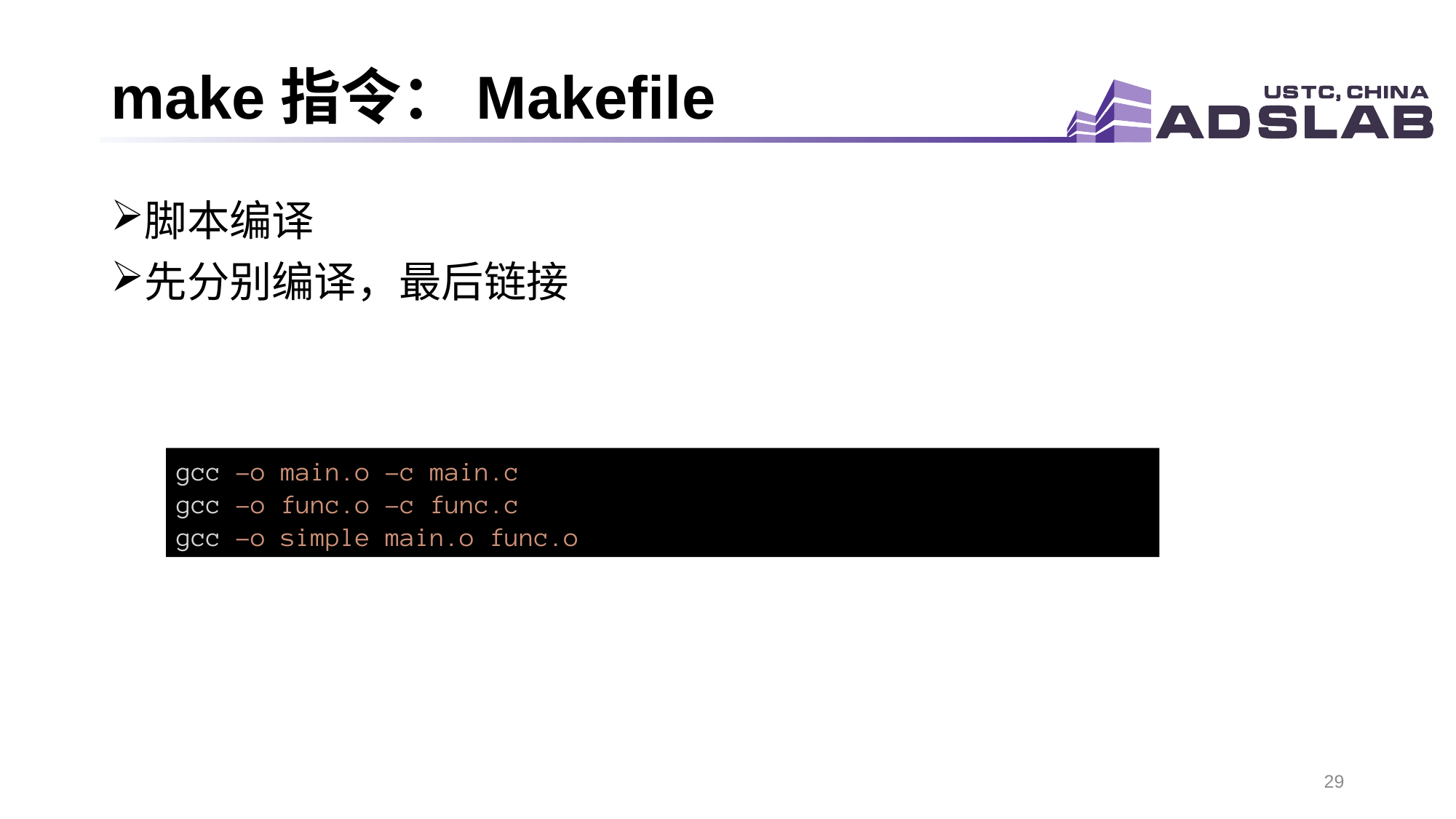

# make指令：Makefile
脚本编译
先分别编译，最后链接
gcc -o main.o -c main.c
gcc -o func.o -c func.c
gcc -o simple main.o func.o
29